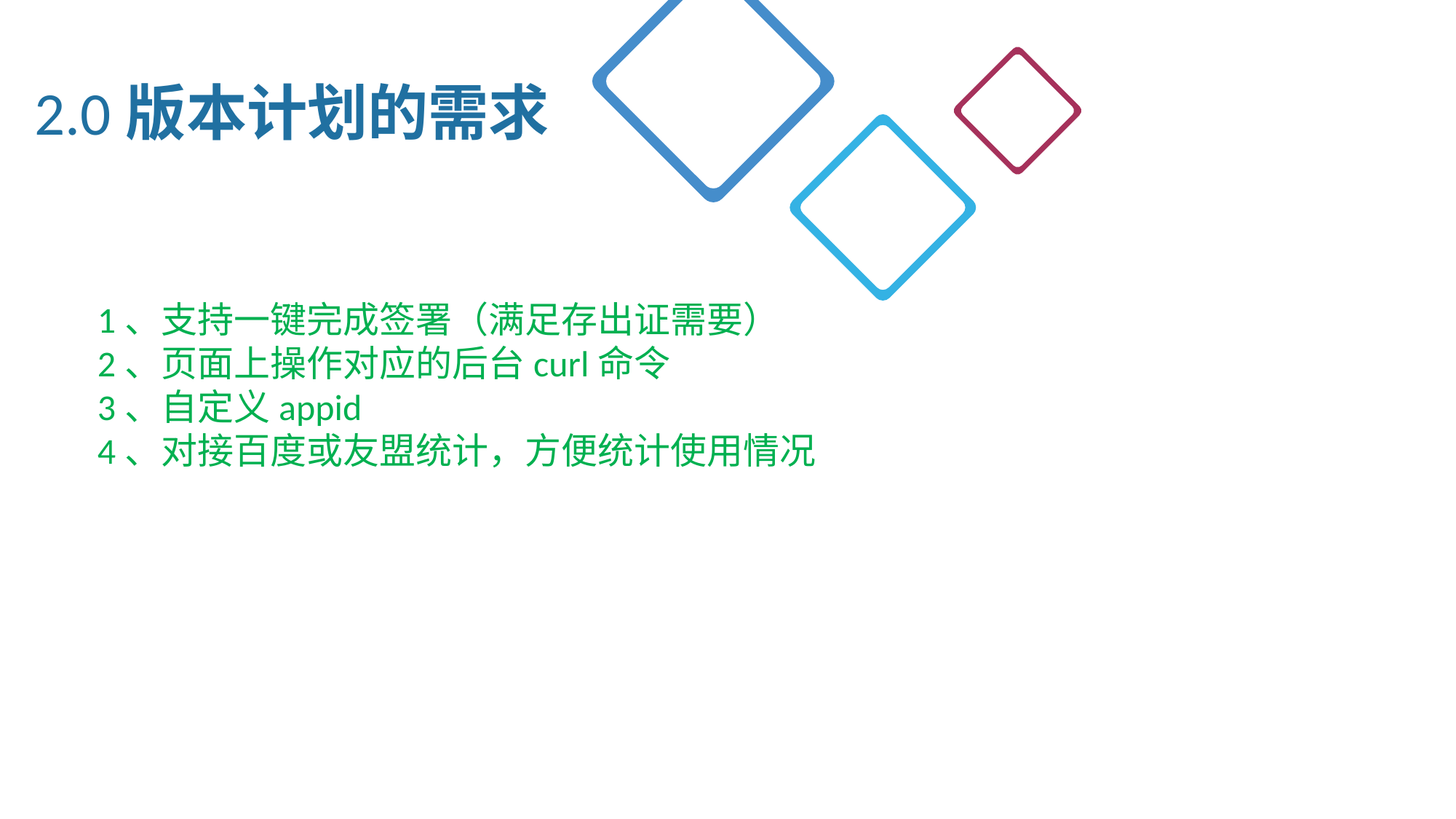

2.0版本计划的需求

1、支持一键完成签署（满足存出证需要）
2、页面上操作对应的后台curl命令
3、自定义appid
4、对接百度或友盟统计，方便统计使用情况